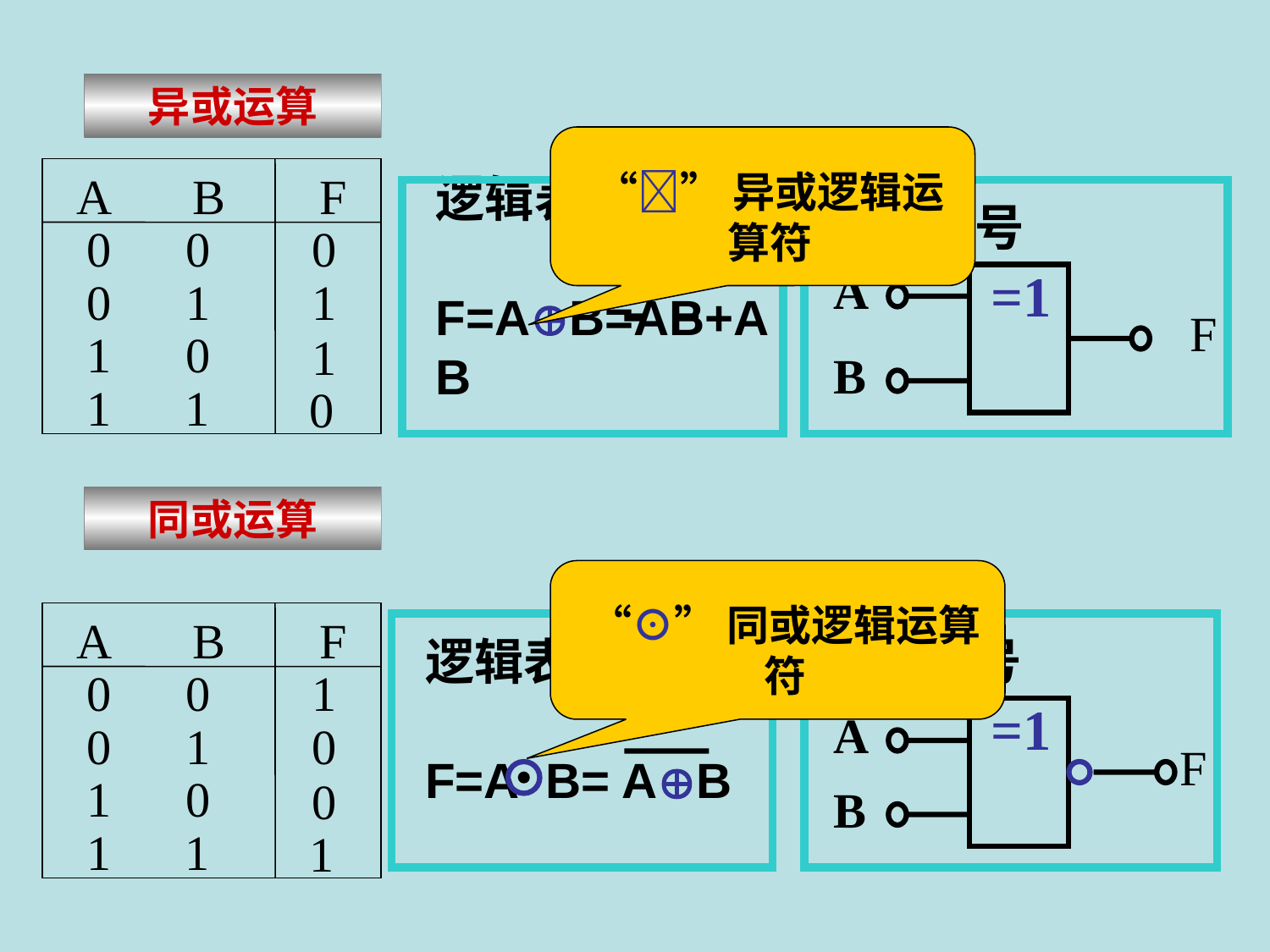

异或运算

“⊕”异或逻辑运算符

A
B
F

逻辑表达式

F=A⊕B=AB+AB

逻辑符号
0      0
0
A

F

B

=1
0      1
1
1      0
1
1      1
0
同或运算

“⊙”同或逻辑运算符

A
B
F
0      0
1
0      1
0
1      0
0
1      1
1

逻辑表达式

F=A  B= A⊕B

逻辑符号
=1
A

F

B